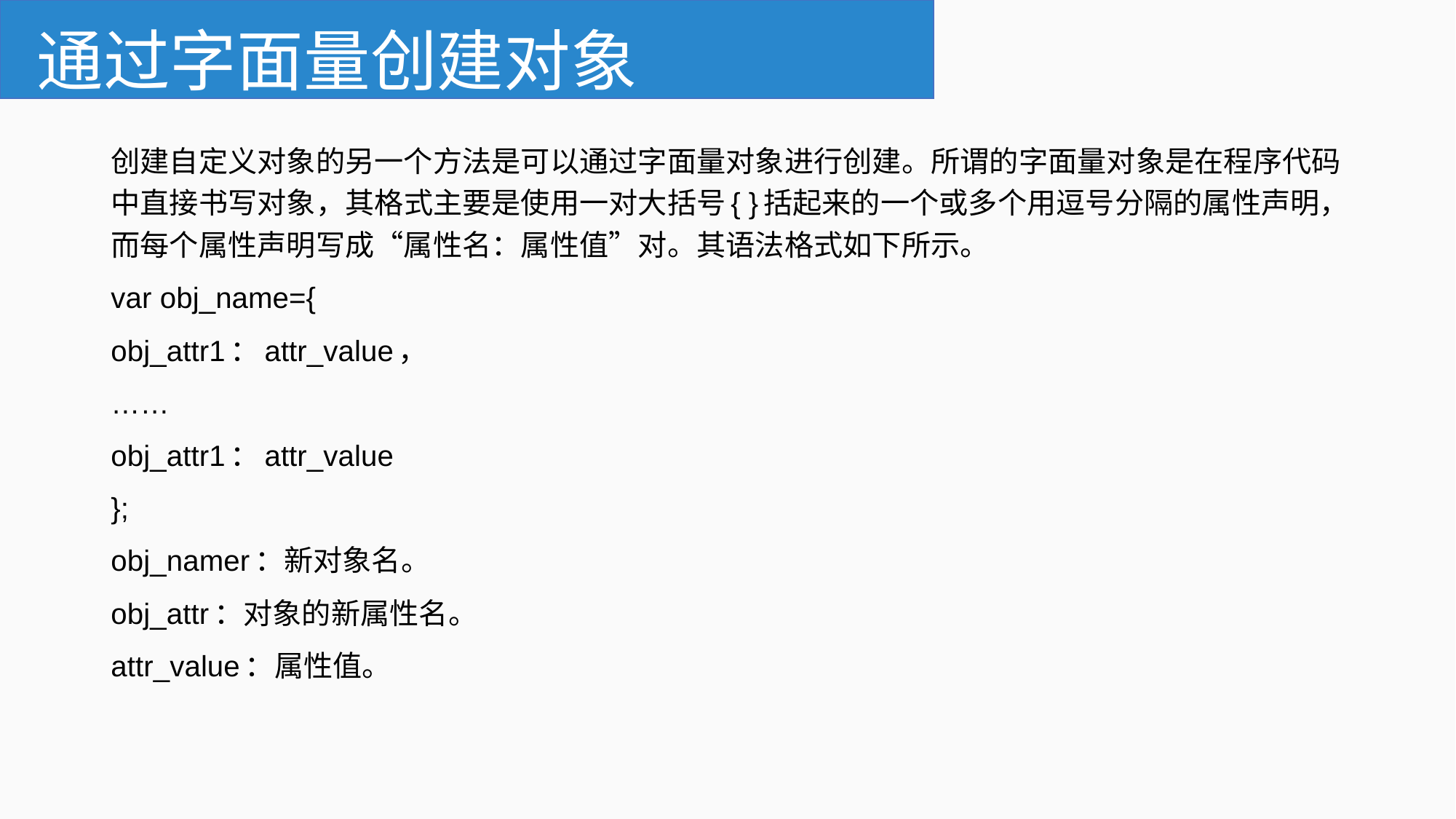

# 通过字面量创建对象
创建自定义对象的另一个方法是可以通过字面量对象进行创建。所谓的字面量对象是在程序代码中直接书写对象，其格式主要是使用一对大括号{ }括起来的一个或多个用逗号分隔的属性声明，而每个属性声明写成“属性名：属性值”对。其语法格式如下所示。
var obj_name={
obj_attr1：attr_value，
……
obj_attr1：attr_value
};
obj_namer：新对象名。
obj_attr：对象的新属性名。
attr_value：属性值。